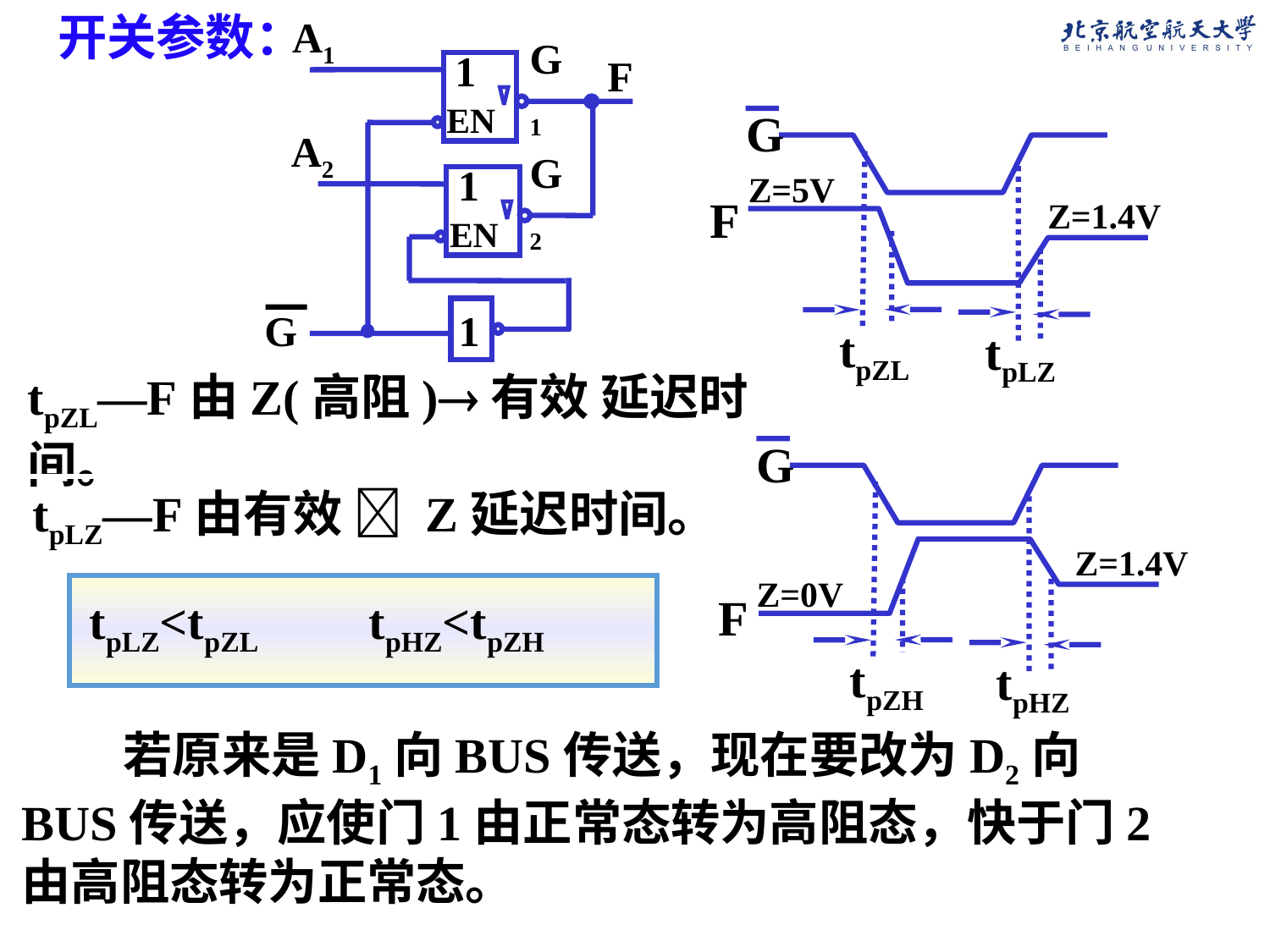

开关参数：
A1

G1
1
F

EN

A2

G2
1

EN

G

1

G

Z=5V

F
Z=1.4V

tpZL

tpLZ

tpZL—F由Z(高阻)→有效 延迟时间。
G

Z=1.4V

Z=0V

F

tpZH

tpHZ

tpLZ—F由有效 → Z延迟时间。

tpLZ<tpZL         tpHZ<tpZH
        若原来是D1向BUS传送，现在要改为D2向BUS传送，应使门1由正常态转为高阻态，快于门2由高阻态转为正常态。
12